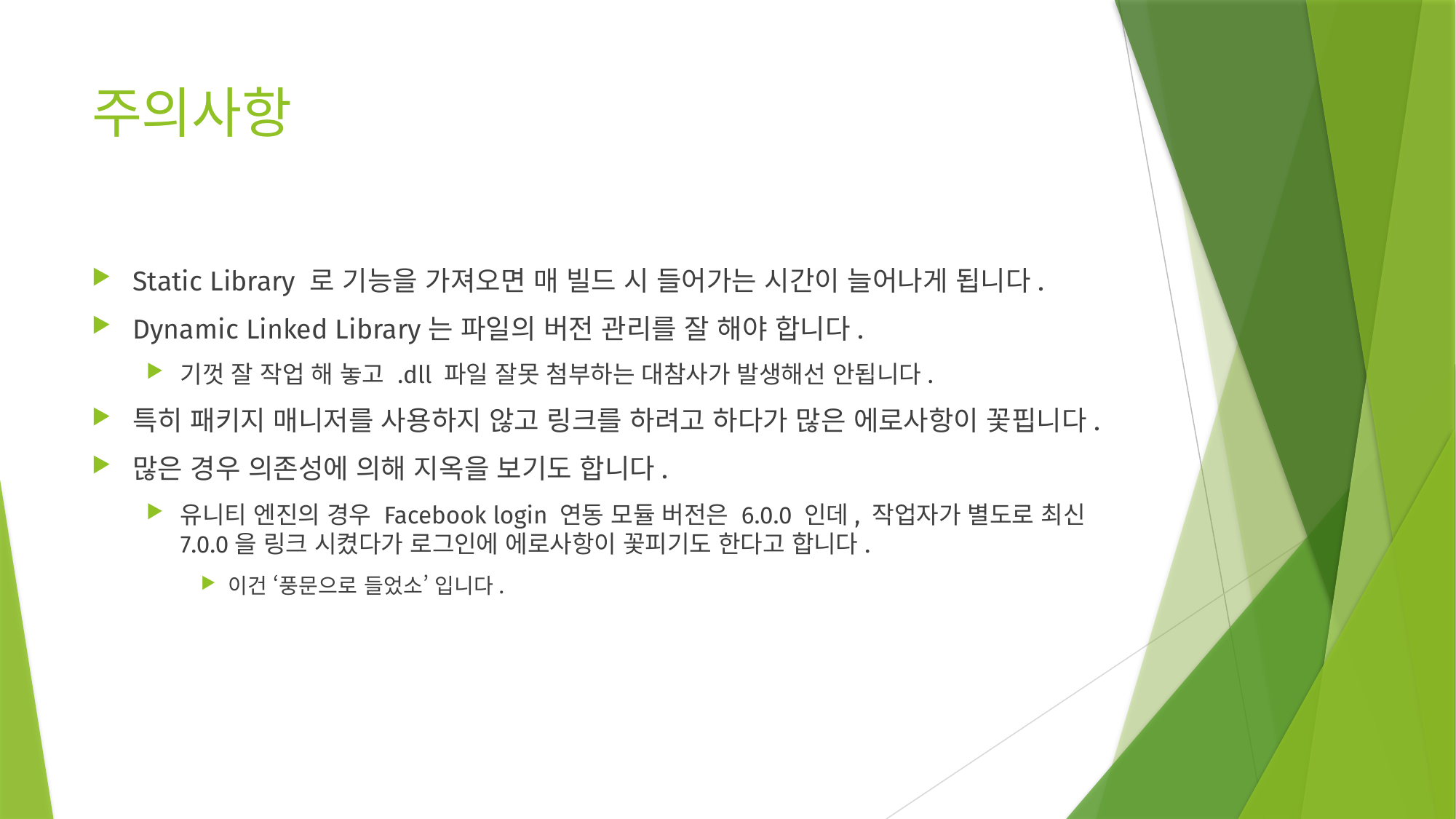

# 주의사항
Static Library 로 기능을 가져오면 매 빌드 시 들어가는 시간이 늘어나게 됩니다.
Dynamic Linked Library는 파일의 버전 관리를 잘 해야 합니다.
기껏 잘 작업 해 놓고 .dll 파일 잘못 첨부하는 대참사가 발생해선 안됩니다.
특히 패키지 매니저를 사용하지 않고 링크를 하려고 하다가 많은 에로사항이 꽃핍니다.
많은 경우 의존성에 의해 지옥을 보기도 합니다.
유니티 엔진의 경우 Facebook login 연동 모듈 버전은 6.0.0 인데, 작업자가 별도로 최신 7.0.0을 링크 시켰다가 로그인에 에로사항이 꽃피기도 한다고 합니다.
이건 ‘풍문으로 들었소’ 입니다.